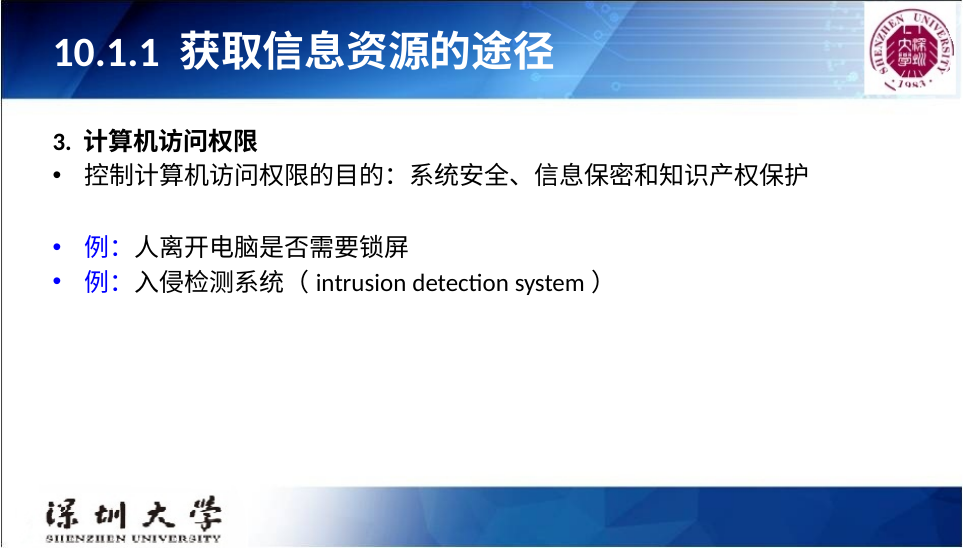

# 10.1.1 获取信息资源的途径
3. 计算机访问权限
控制计算机访问权限的目的：系统安全、信息保密和知识产权保护

例：人离开电脑是否需要锁屏
例：入侵检测系统（intrusion detection system）
342